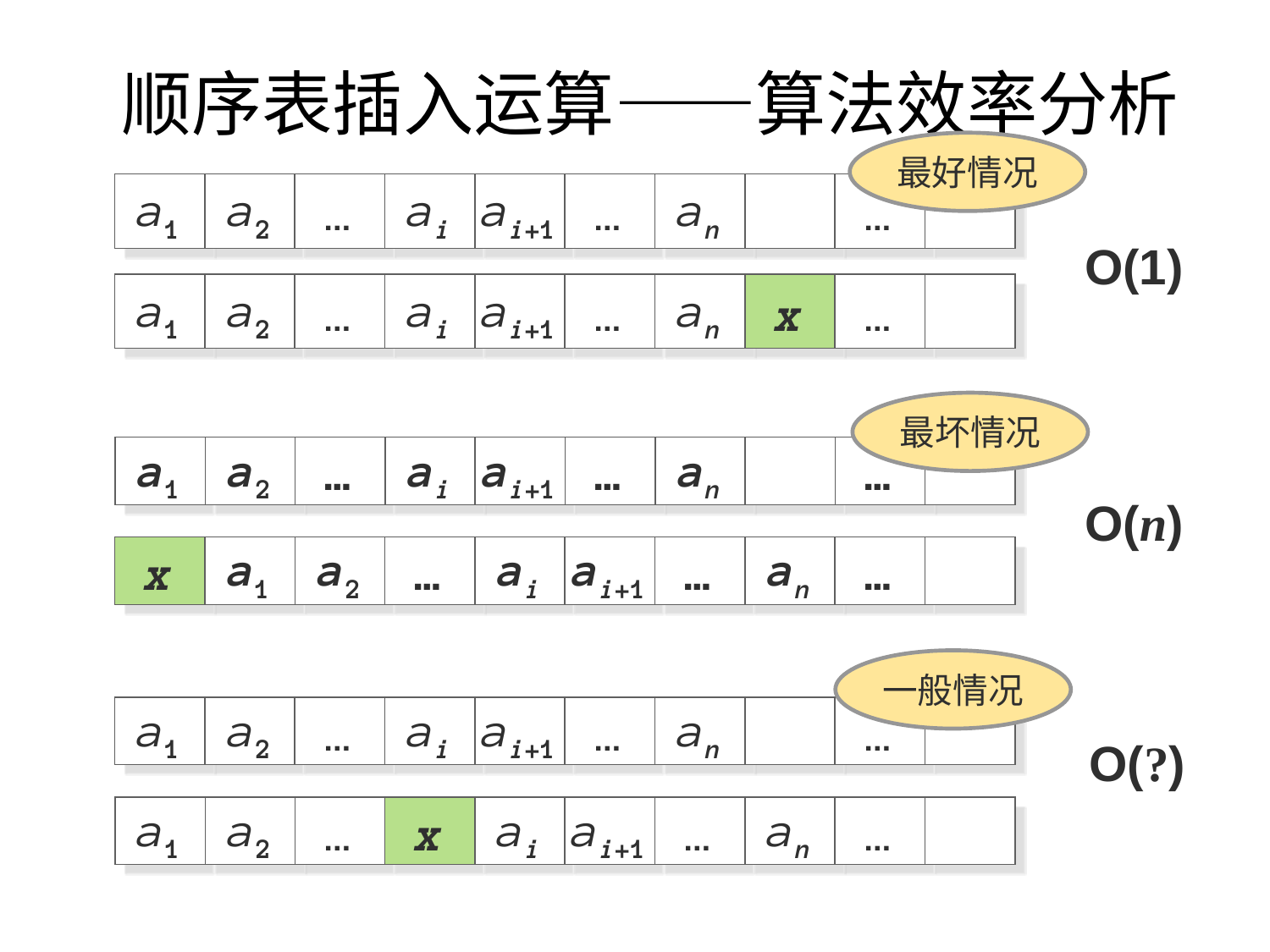

# 顺序表插入运算——算法效率分析
最好情况
a1
a2
…
ai
ai+1
…
an

…

O(1)
a1
a2
…
ai
ai+1
…
an
x
…

最坏情况
a1
a2
…
ai
ai+1
…
an

…

O(n)
x
a1
a2
…
ai
ai+1
…
an
…

一般情况
a1
a2
…
ai
ai+1
…
an

…

O(?)
a1
a2
…
x
ai
ai+1
…
an
…